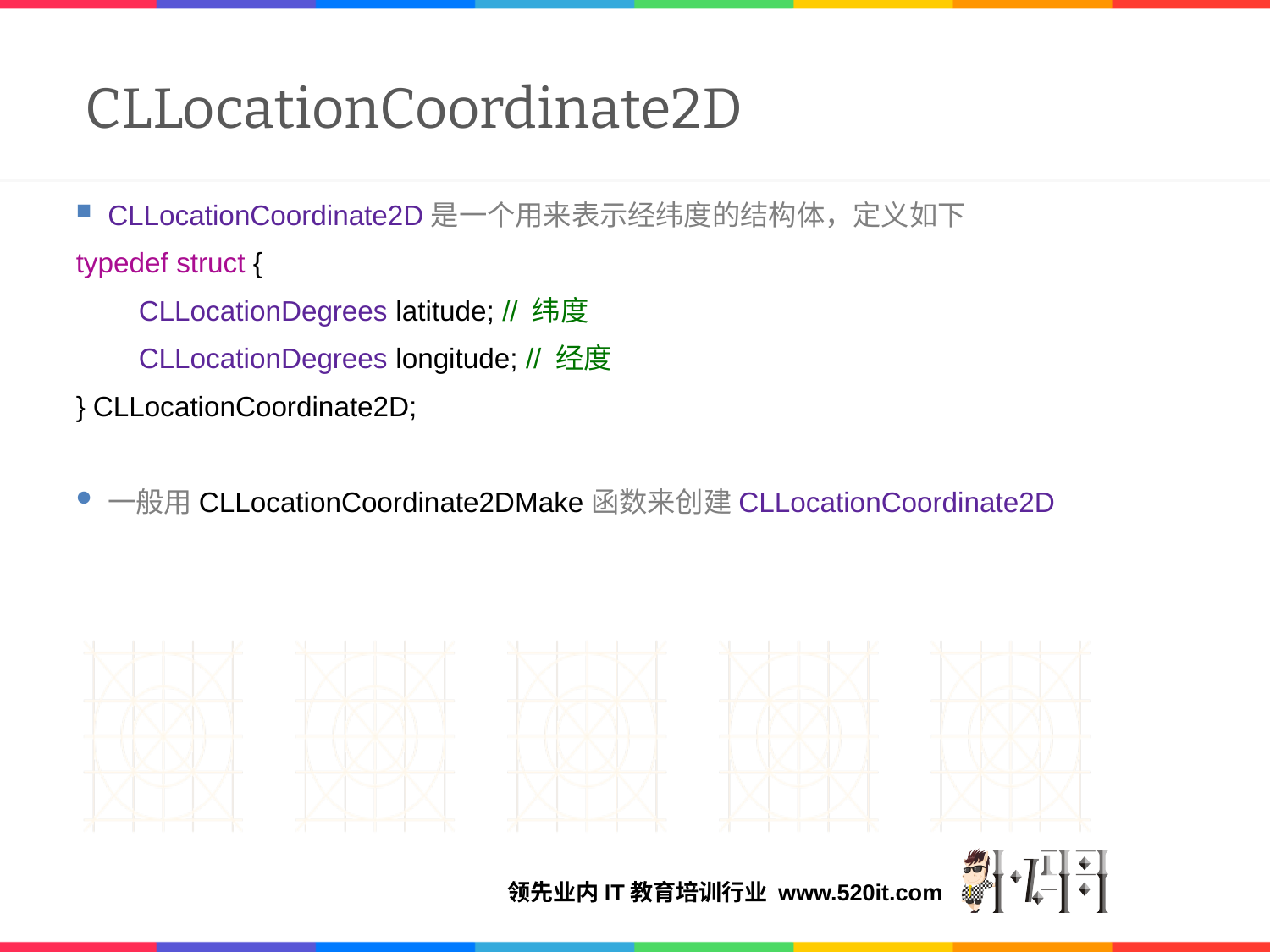

# CLLocationCoordinate2D
CLLocationCoordinate2D是一个用来表示经纬度的结构体，定义如下
typedef struct {
        CLLocationDegrees latitude; // 纬度
        CLLocationDegrees longitude; // 经度
} CLLocationCoordinate2D;

一般用CLLocationCoordinate2DMake函数来创建CLLocationCoordinate2D